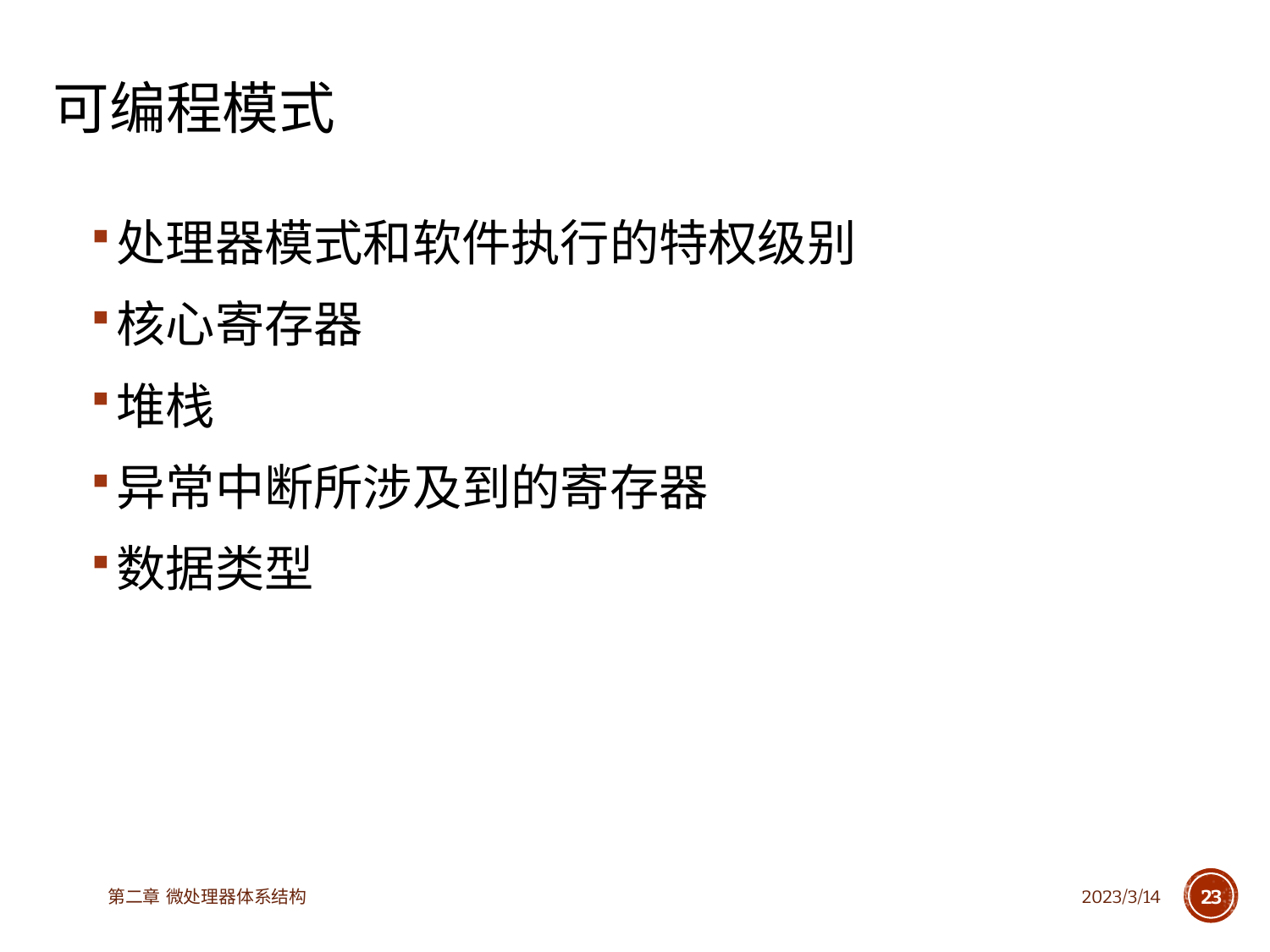

# 可编程模式
处理器模式和软件执行的特权级别
核心寄存器
堆栈
异常中断所涉及到的寄存器
数据类型
第二章 微处理器体系结构
2023/3/14
23